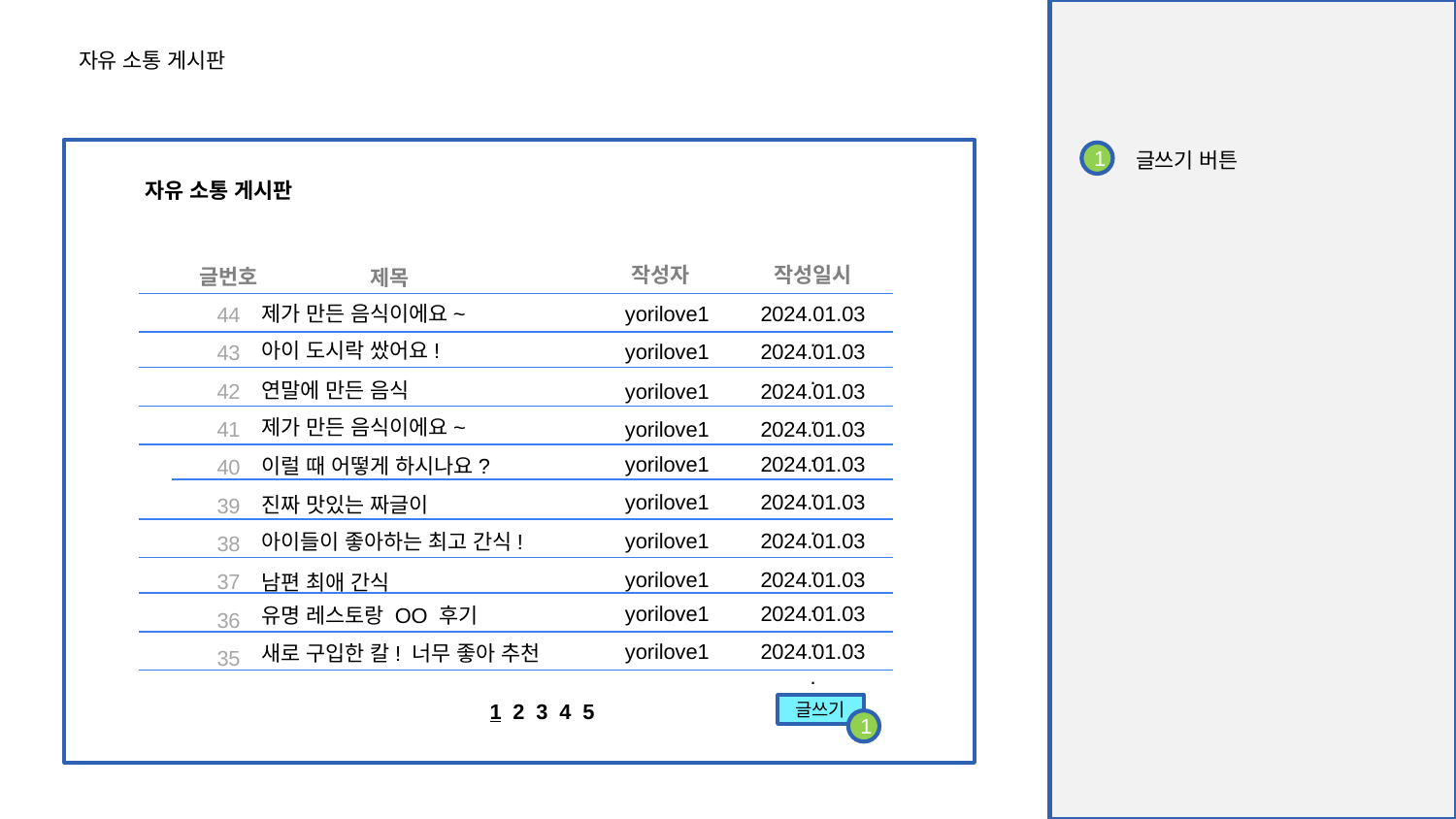

자유 소통 게시판

    글쓰기 버튼
1
자유 소통 게시판
작성자
작성일시
글번호
제목
44
43
42
41
40
39
38
37
36
35
yorilove1
제가 만든 음식이에요~
2024.01.03.
아이 도시락 쌌어요!
yorilove1
2024.01.03.
연말에 만든 음식
yorilove1
2024.01.03.
제가 만든 음식이에요~
yorilove1
2024.01.03.
yorilove1
2024.01.03.
이럴 때 어떻게 하시나요?
yorilove1
2024.01.03.
진짜 맛있는 짜글이
yorilove1
2024.01.03.
아이들이 좋아하는 최고 간식!
yorilove1
2024.01.03.
남편 최애 간식
yorilove1
2024.01.03.
유명 레스토랑 OO 후기
yorilove1
2024.01.03.
새로 구입한 칼! 너무 좋아 추천
1  2  3  4  5
글쓰기
1